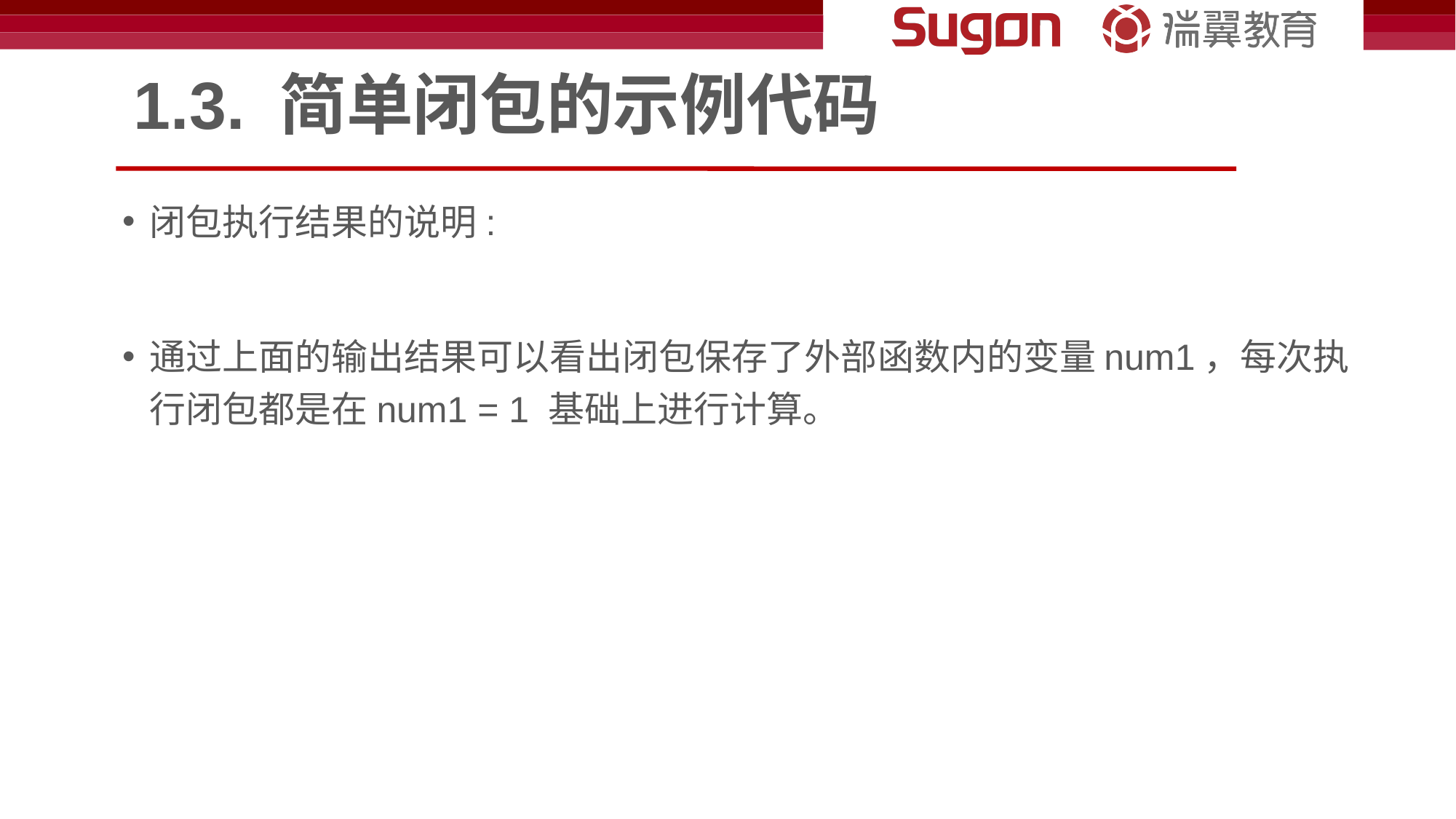

# 1.3. 简单闭包的示例代码
闭包执行结果的说明:

通过上面的输出结果可以看出闭包保存了外部函数内的变量num1，每次执行闭包都是在num1 = 1 基础上进行计算。